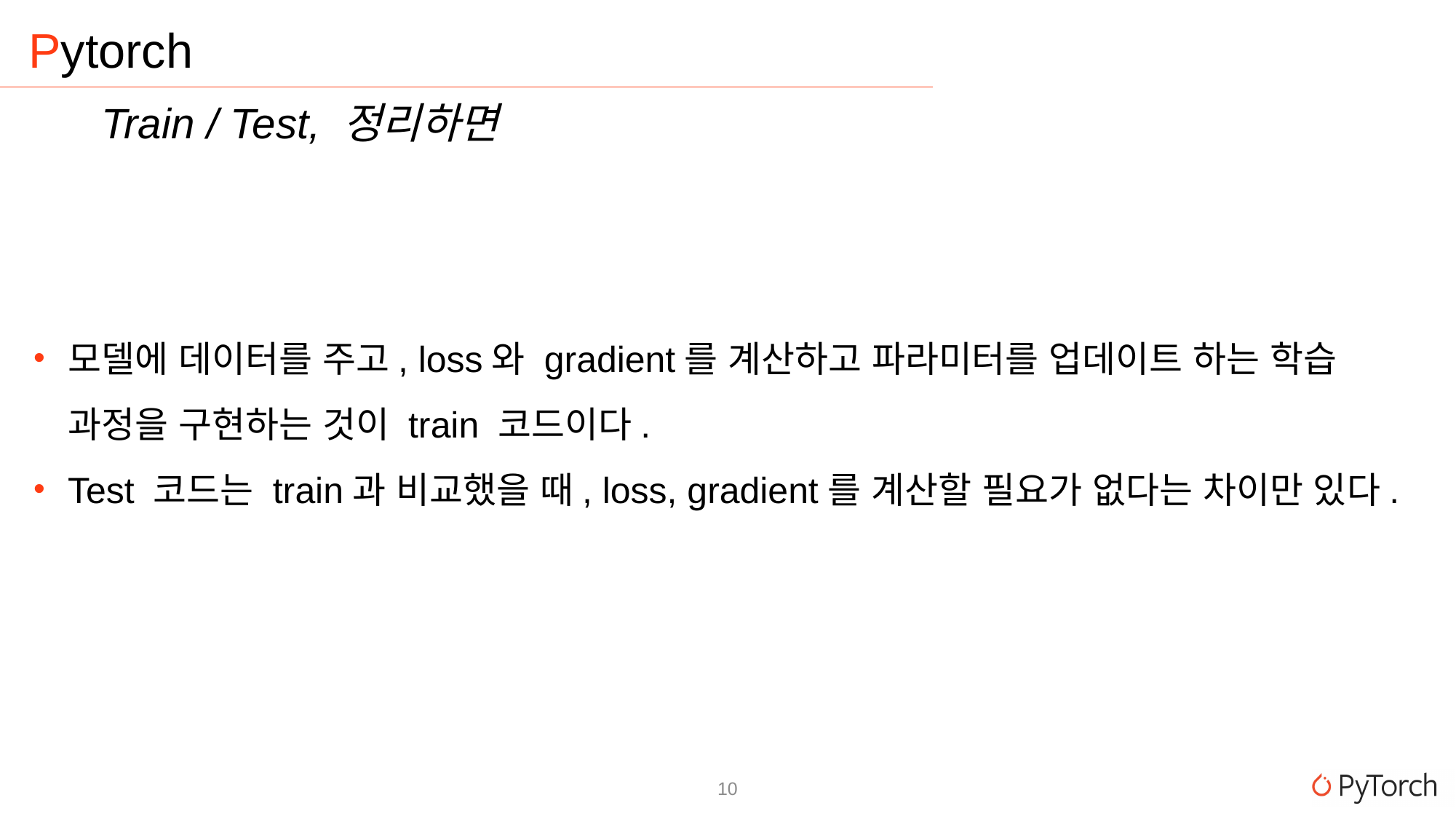

# Pytorch
Train / Test, 정리하면
모델에 데이터를 주고, loss와 gradient를 계산하고 파라미터를 업데이트 하는 학습 과정을 구현하는 것이 train 코드이다.
Test 코드는 train과 비교했을 때, loss, gradient를 계산할 필요가 없다는 차이만 있다.
10